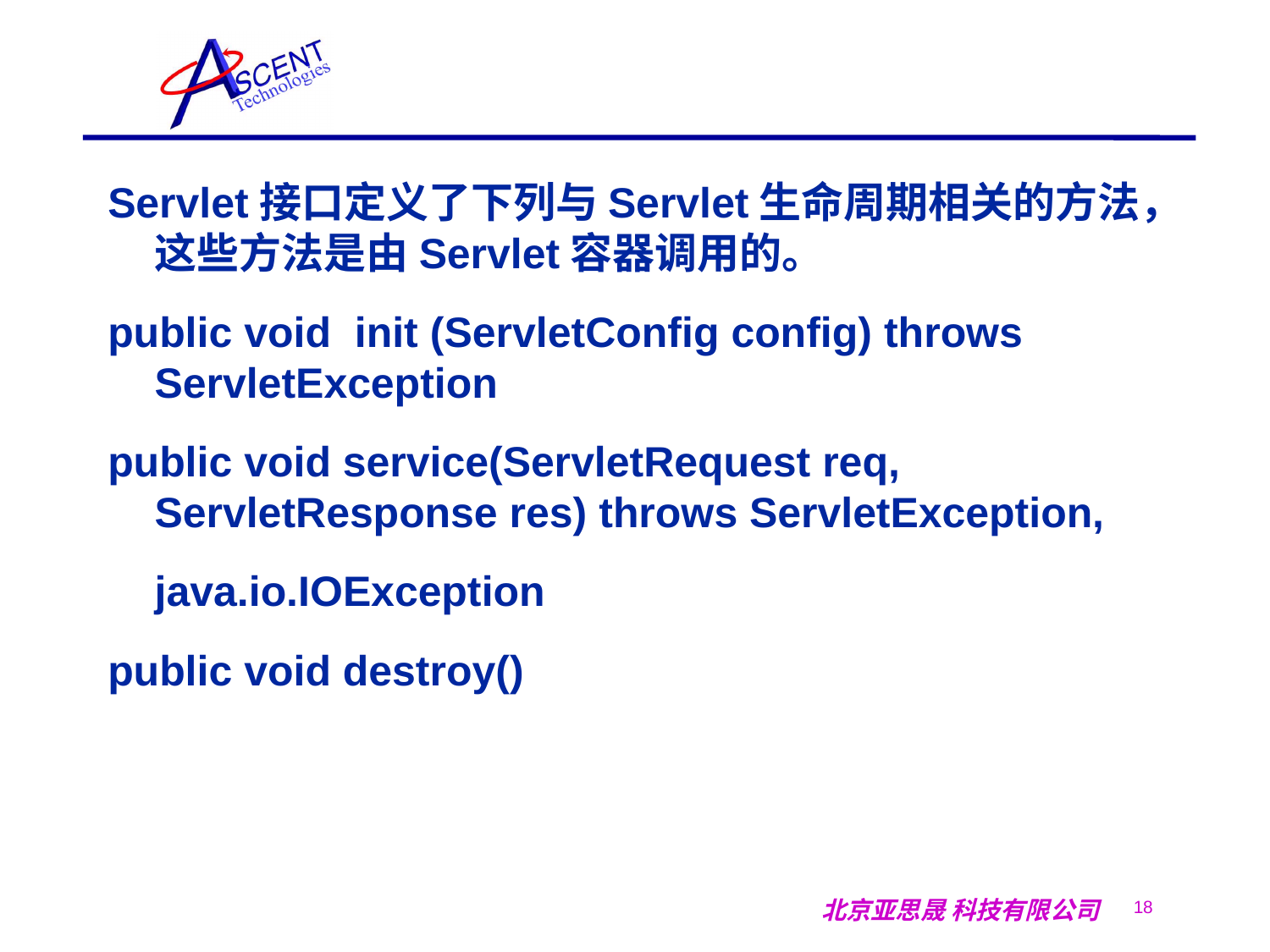

#
Servlet接口定义了下列与Servlet生命周期相关的方法，这些方法是由Servlet容器调用的。
public void  init (ServletConfig config) throws ServletException
public void service(ServletRequest req, ServletResponse res) throws ServletException,
	java.io.IOException
public void destroy()